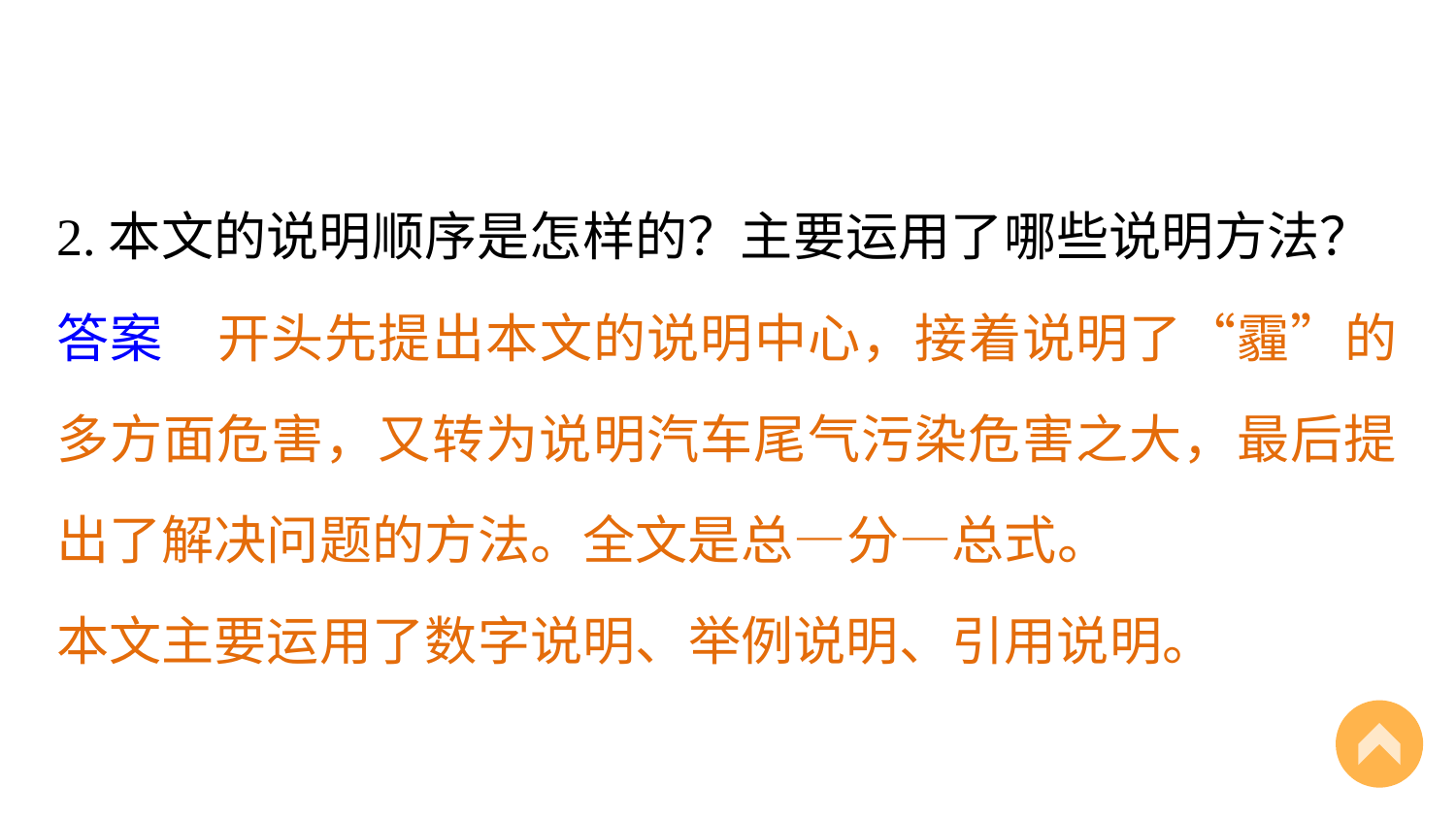

2.本文的说明顺序是怎样的？主要运用了哪些说明方法？
答案　开头先提出本文的说明中心，接着说明了“霾”的多方面危害，又转为说明汽车尾气污染危害之大，最后提出了解决问题的方法。全文是总—分—总式。
本文主要运用了数字说明、举例说明、引用说明。